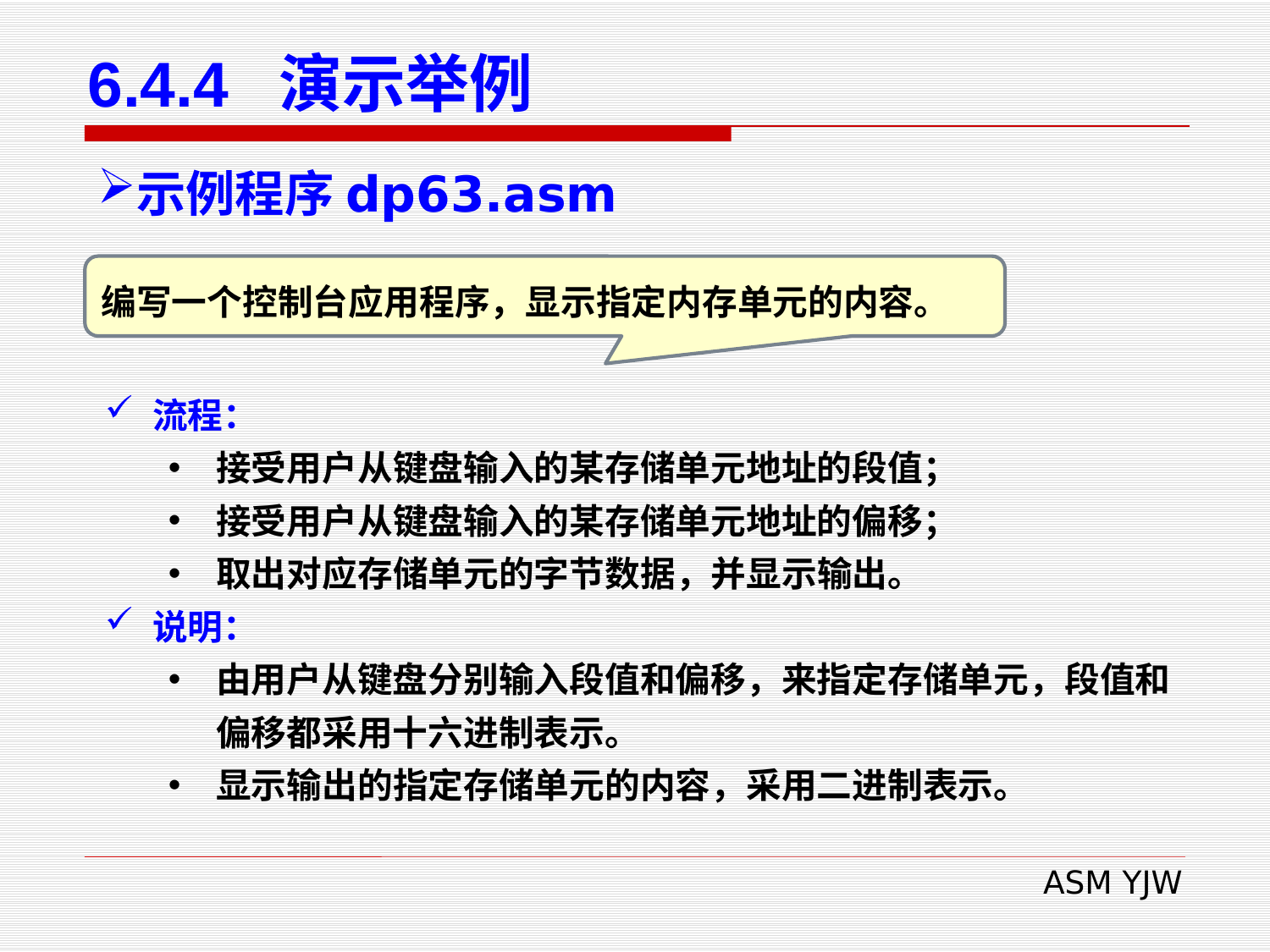

# 6.4.4  演示举例
示例程序dp63.asm

编写一个控制台应用程序，显示指定内存单元的内容。
流程：
接受用户从键盘输入的某存储单元地址的段值；
接受用户从键盘输入的某存储单元地址的偏移；
取出对应存储单元的字节数据，并显示输出。
说明：
由用户从键盘分别输入段值和偏移，来指定存储单元，段值和偏移都采用十六进制表示。
显示输出的指定存储单元的内容，采用二进制表示。